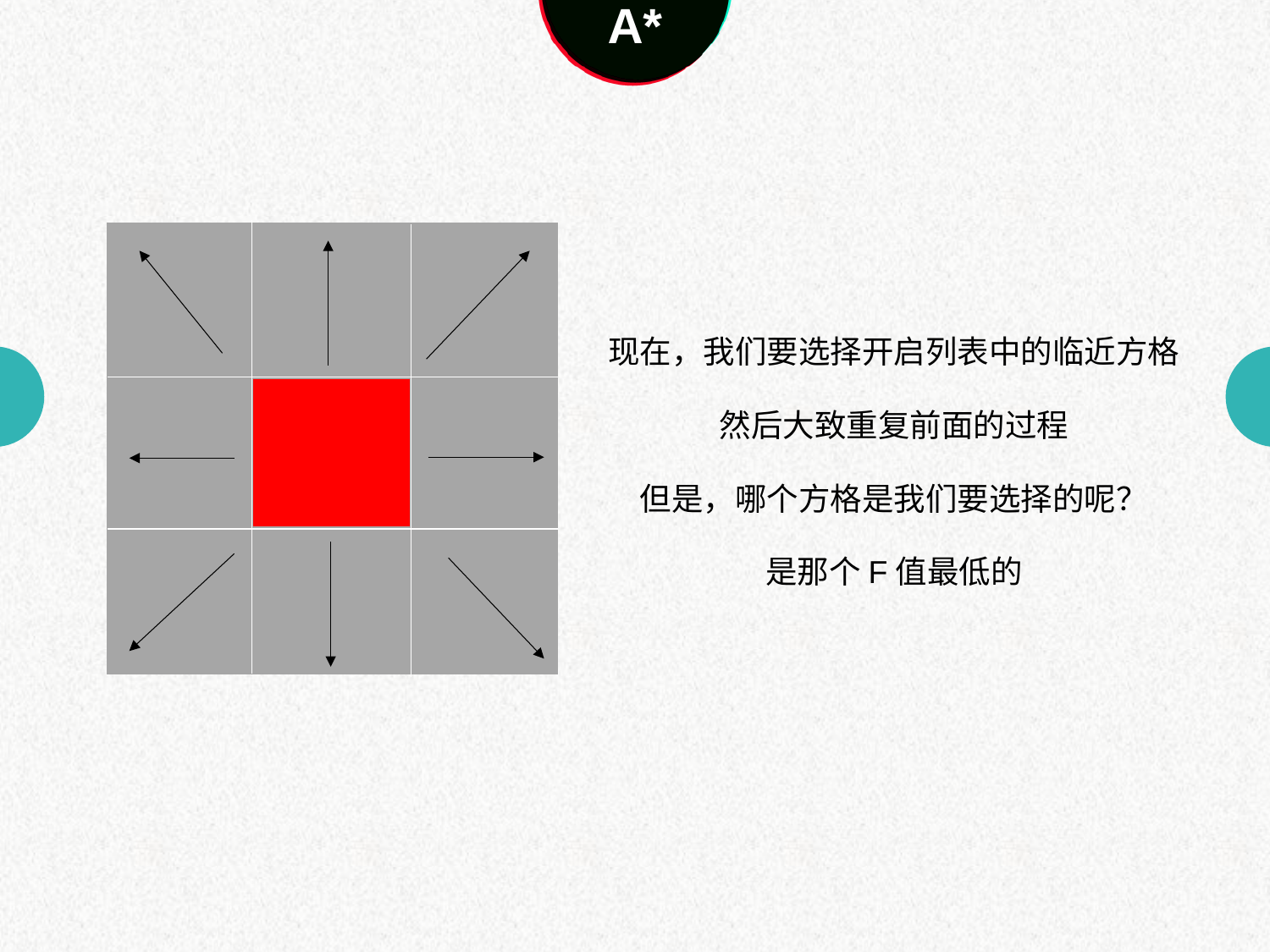

现在，我们要选择开启列表中的临近方格

然后大致重复前面的过程
但是，哪个方格是我们要选择的呢？
是那个F值最低的